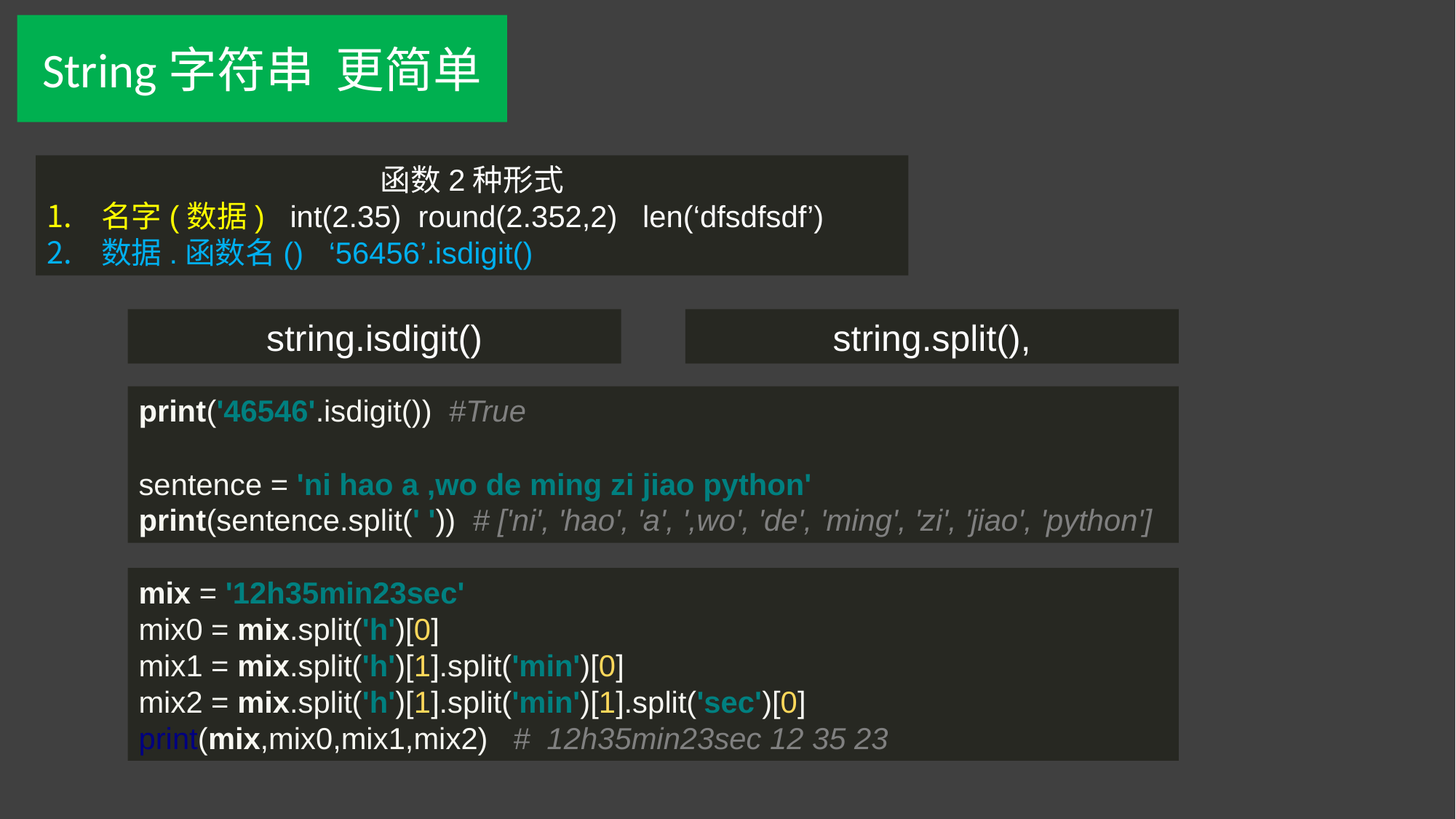

String字符串  更简单
函数2种形式
名字(数据)   int(2.35)  round(2.352,2)   len(‘dfsdfsdf’)
数据.函数名()   ‘56456’.isdigit()
string.isdigit()
string.split(),
print('46546'.isdigit())  #True
sentence = 'ni hao a ,wo de ming zi jiao python'
print(sentence.split(' '))  # ['ni', 'hao', 'a', ',wo', 'de', 'ming', 'zi', 'jiao', 'python']
mix = '12h35min23sec'
mix0 = mix.split('h')[0]
mix1 = mix.split('h')[1].split('min')[0]
mix2 = mix.split('h')[1].split('min')[1].split('sec')[0]
print(mix,mix0,mix1,mix2)   #  12h35min23sec 12 35 23